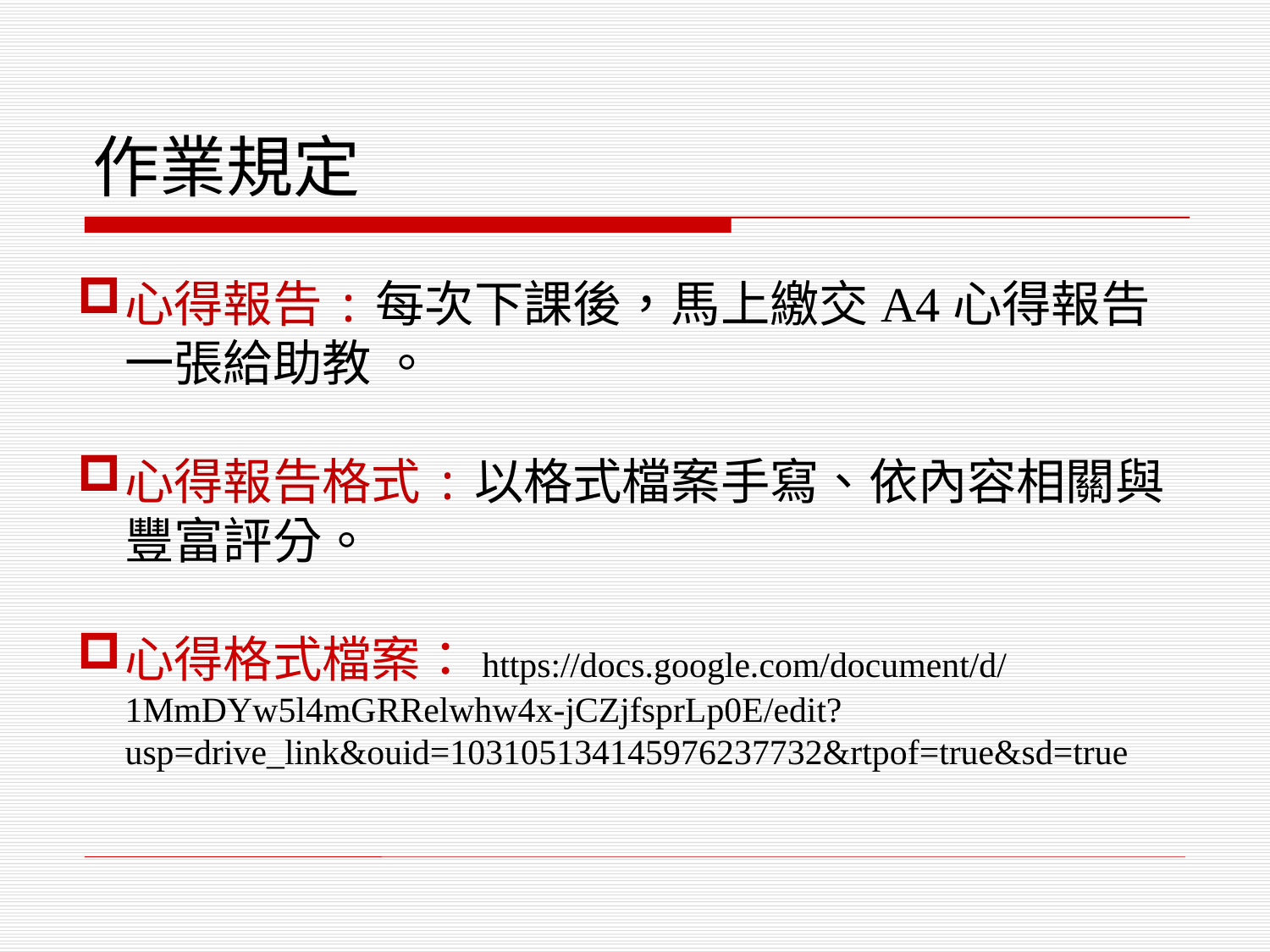

# 作業規定
心得報告:每次下課後，馬上繳交A4心得報告一張給助教 。

心得報告格式:以格式檔案手寫、依內容相關與豐富評分。

心得格式檔案：https://docs.google.com/document/d/1MmDYw5l4mGRRelwhw4x-jCZjfsprLp0E/edit?usp=drive_link&ouid=103105134145976237732&rtpof=true&sd=true